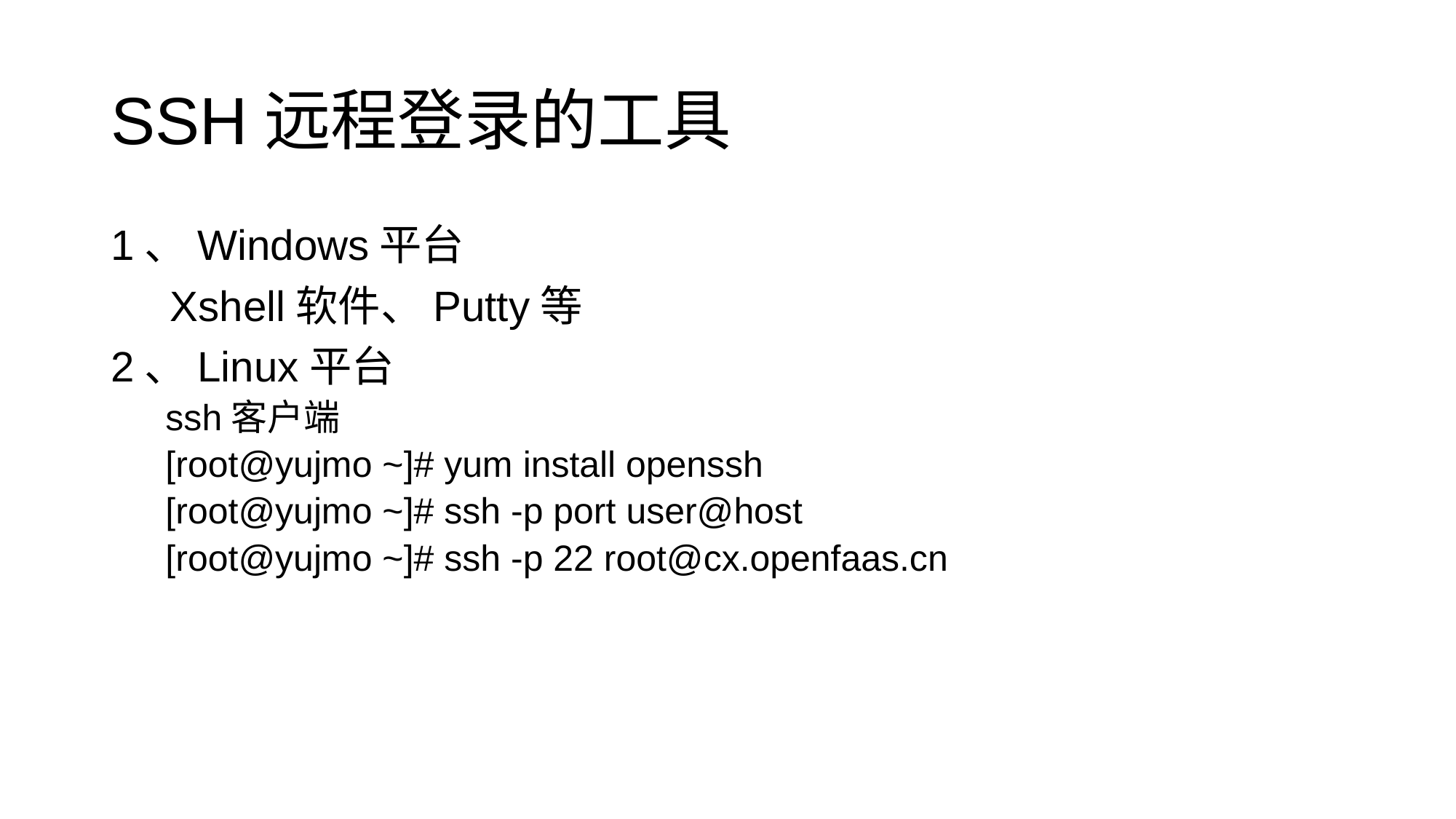

# SSH远程登录的工具
1、Windows平台
     Xshell软件、Putty等
2、Linux平台
ssh客户端
[root@yujmo ~]# yum install openssh
[root@yujmo ~]# ssh -p port user@host
[root@yujmo ~]# ssh -p 22 root@cx.openfaas.cn